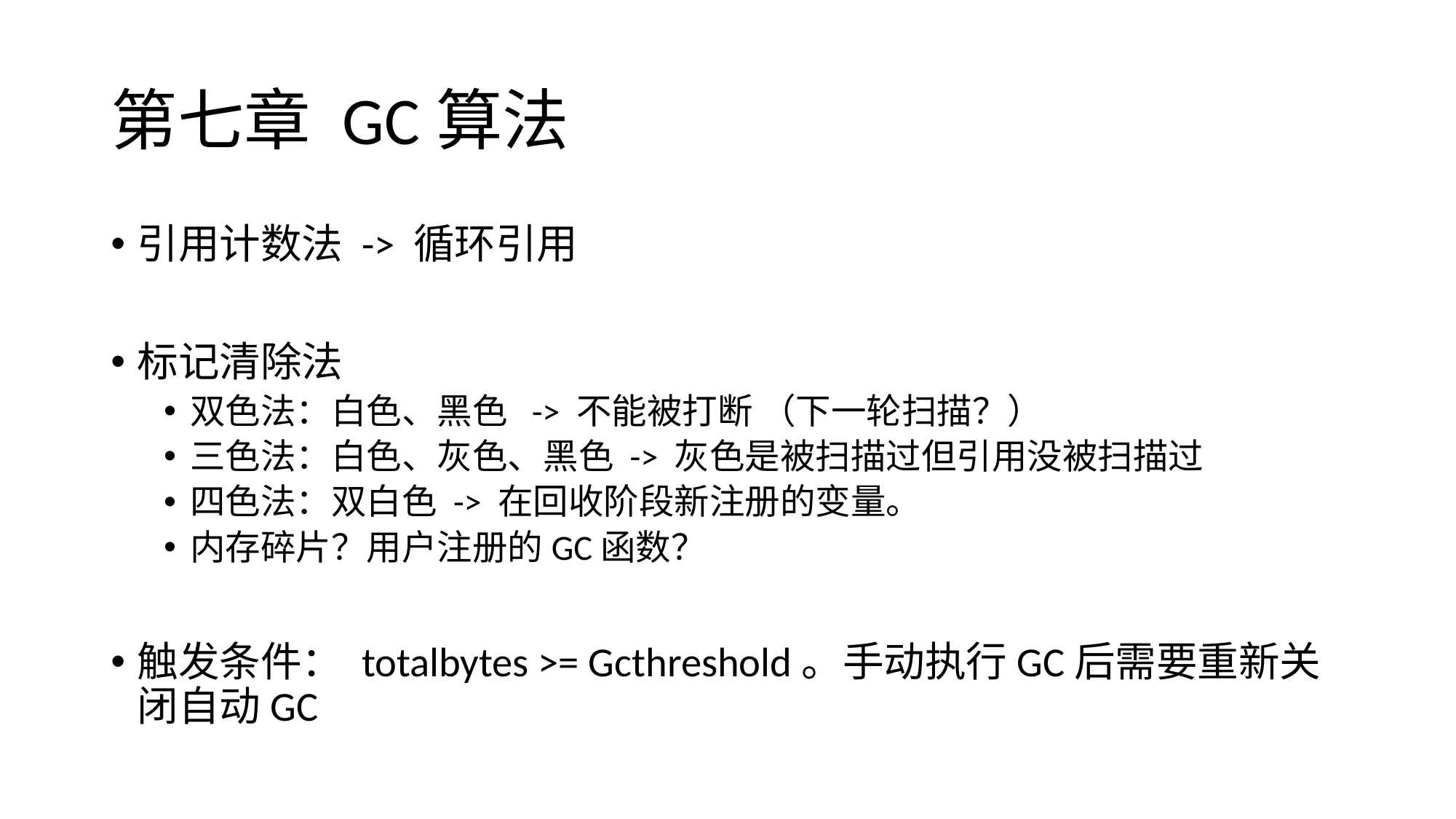

# 第七章 GC算法
引用计数法 -> 循环引用

标记清除法
双色法：白色、黑色  -> 不能被打断 （下一轮扫描？）
三色法：白色、灰色、黑色 -> 灰色是被扫描过但引用没被扫描过
四色法：双白色 -> 在回收阶段新注册的变量。
内存碎片？用户注册的GC函数？

触发条件： totalbytes >= Gcthreshold。手动执行GC后需要重新关闭自动GC